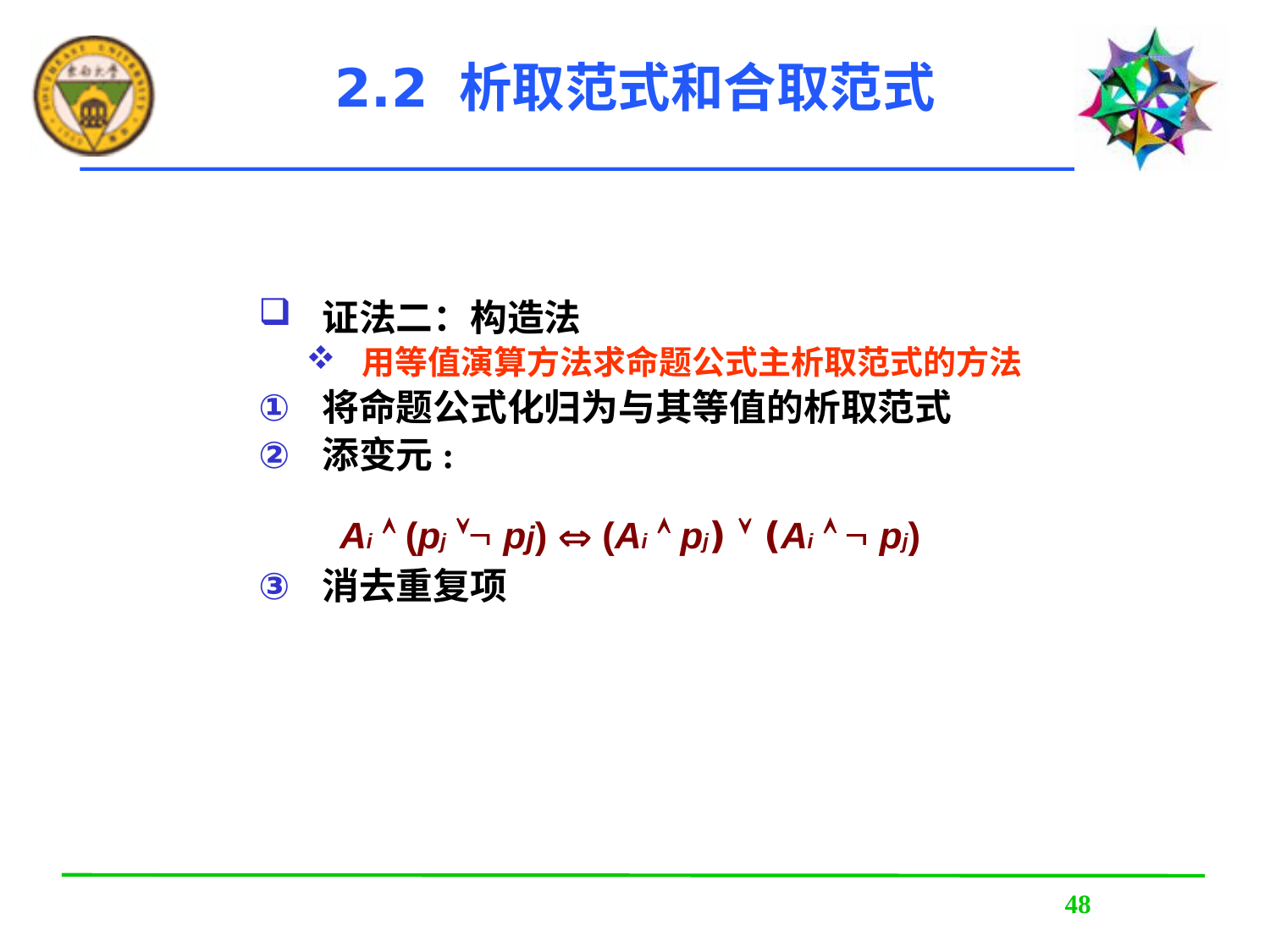

# 2.2 析取范式和合取范式
证法二：构造法
用等值演算方法求命题公式主析取范式的方法
将命题公式化归为与其等值的析取范式
添变元:

消去重复项

Ai ∧ (pj ∨¬ pj) ⇔ (Ai ∧ pj) ∨ (Ai ∧ ¬ pj)